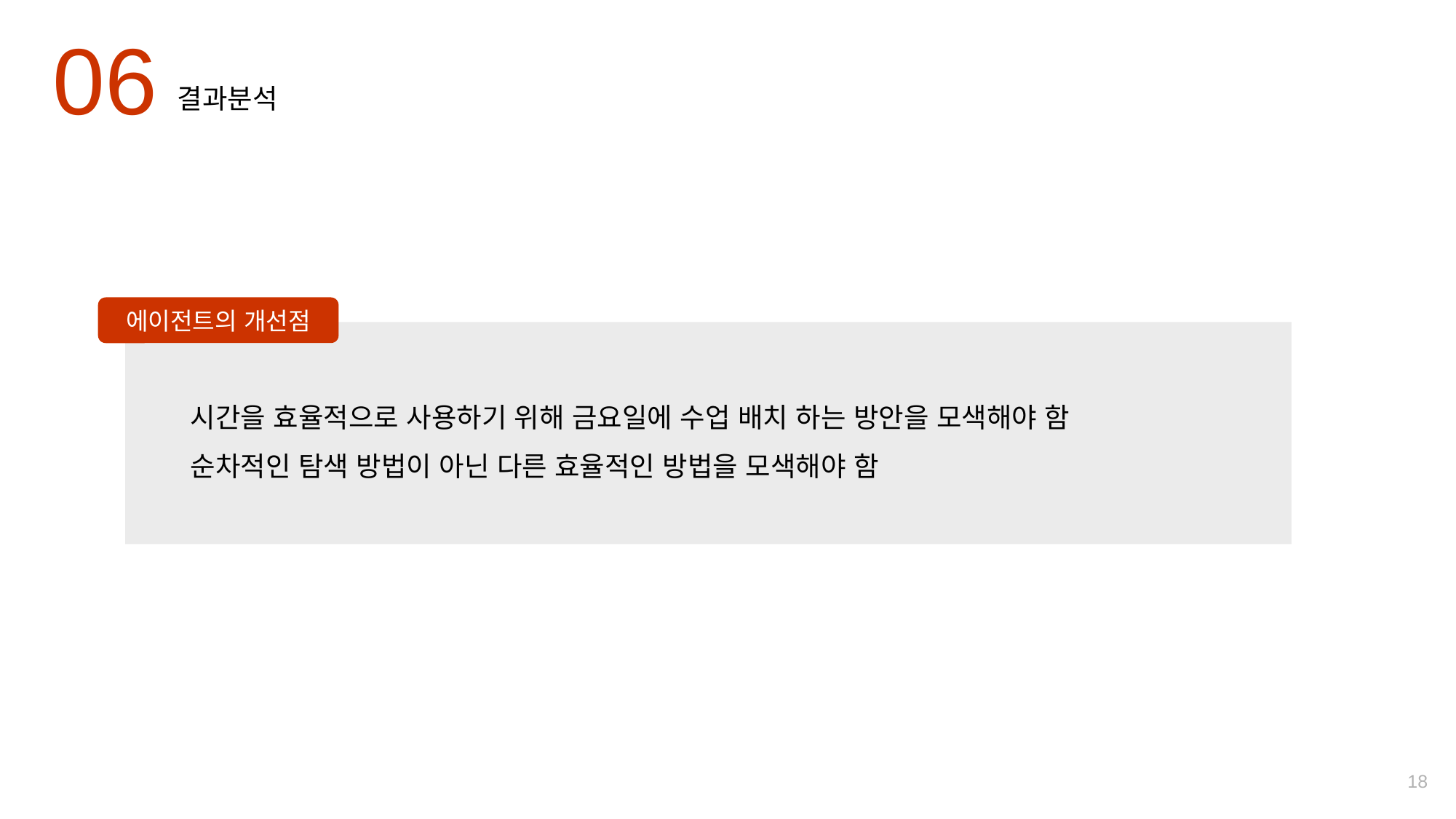

06
결과분석
에이전트의 개선점
시간을 효율적으로 사용하기 위해 금요일에 수업 배치 하는 방안을 모색해야 함
순차적인 탐색 방법이 아닌 다른 효율적인 방법을 모색해야 함
18